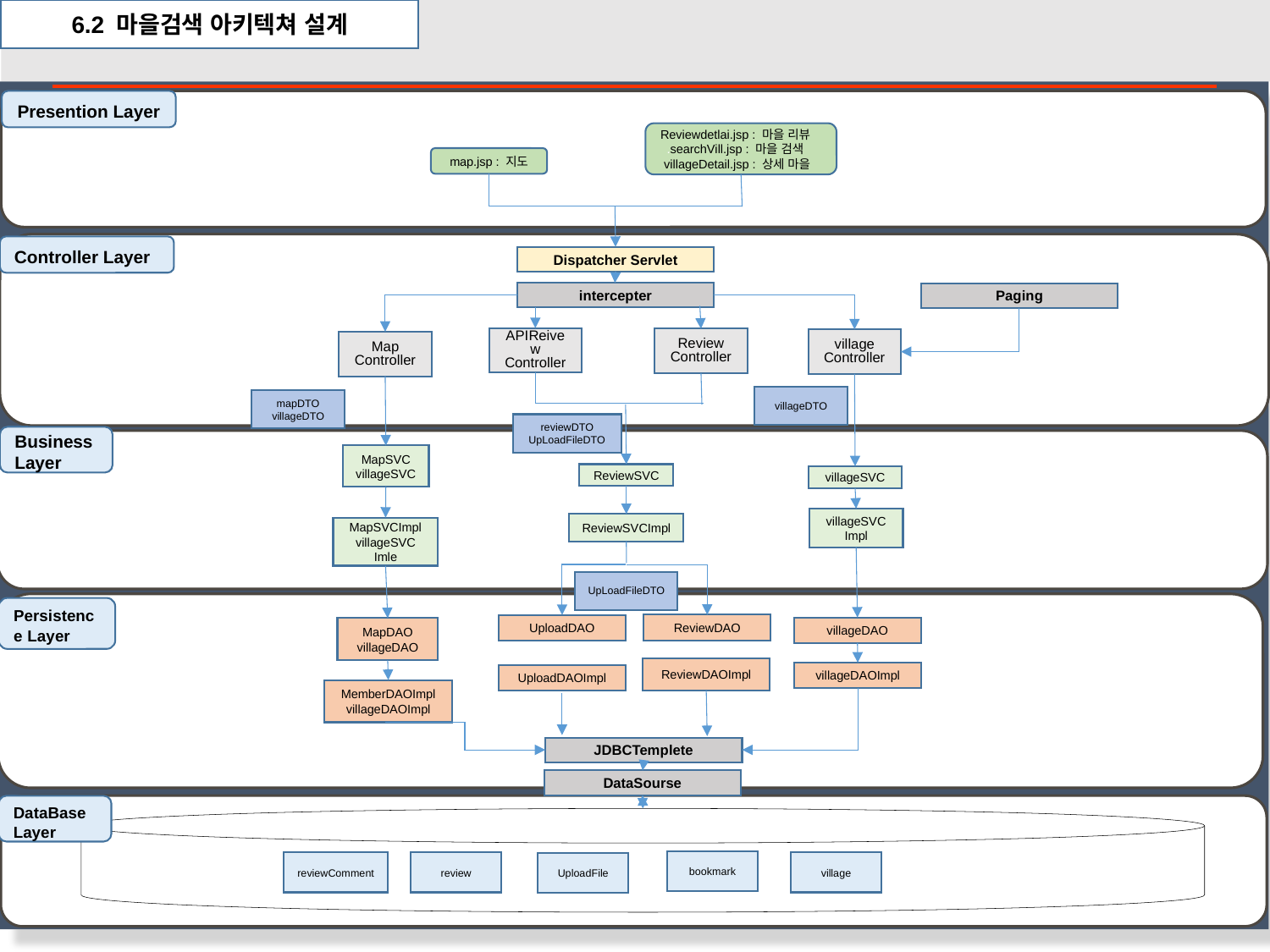

6.2 마을검색 아키텍쳐 설계

Presention Layer

Reviewdetlai.jsp : 마을 리뷰
 .searchVill.jsp : 마을 검색
 villageDetail.jsp : 상세 마을
map.jsp : 지도

Controller Layer

Dispatcher Servlet
intercepter
Paging
APIReivew
Controller
Review
Controller
village
Controller
Map
Controller
villageDTO
mapDTO
villageDTO
reviewDTO
UpLoadFileDTO

Business Layer

MapSVC
villageSVC
ReviewSVC
villageSVC
villageSVC
Impl
ReviewSVCImpl
MapSVCImpl
villageSVC
Imle
UpLoadFileDTO

Persistence Layer

ReviewDAO
UploadDAO
villageDAO
MapDAO
villageDAO
ReviewDAOImpl
villageDAOImpl
UploadDAOImpl
MemberDAOImpl
villageDAOImpl
JDBCTemplete
DataSourse

DataBase Layer

bookmark
reviewComment
review
village
UploadFile